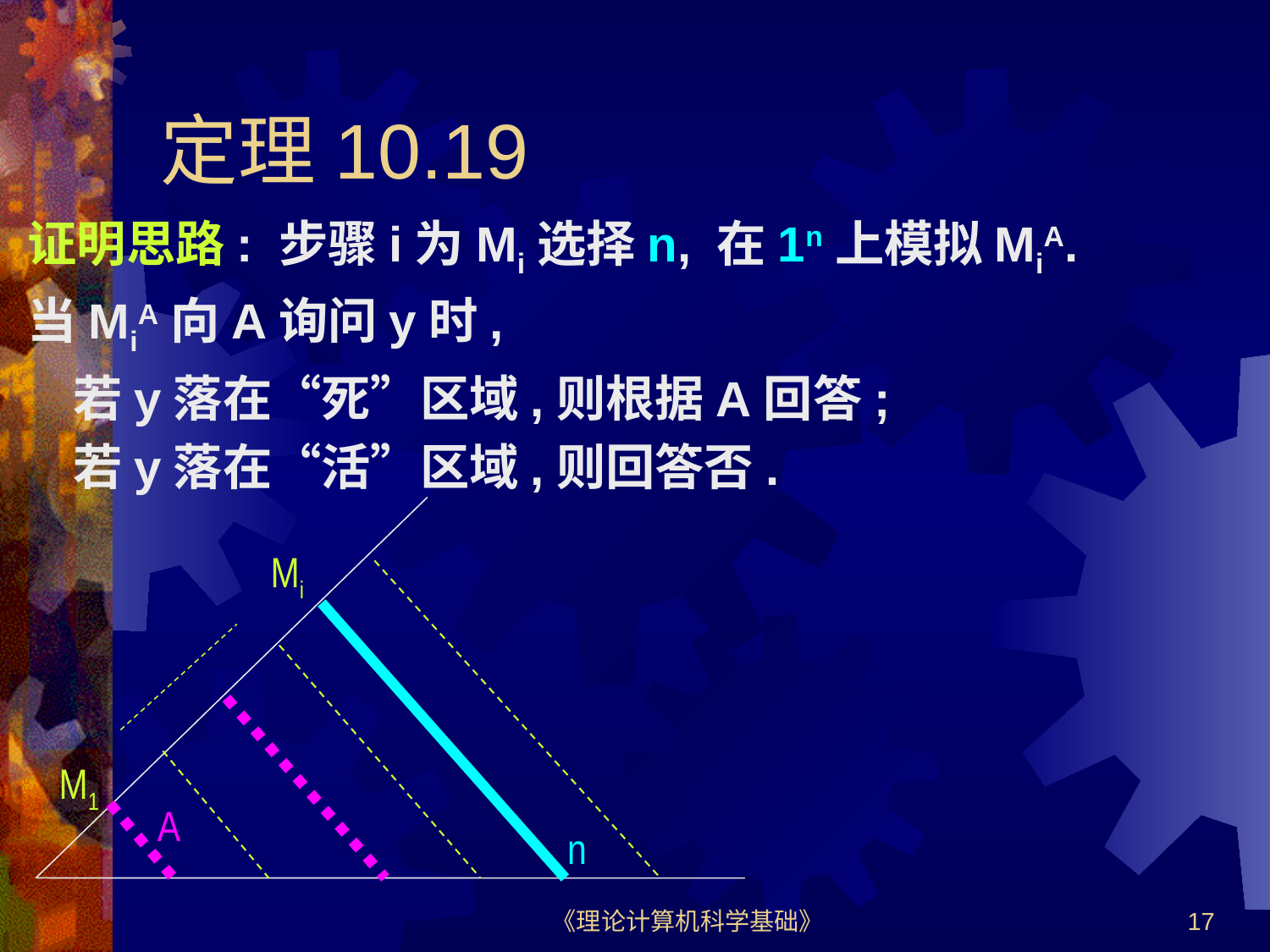

# 定理10.19
证明思路: 步骤i为Mi选择n, 在1n上模拟MiA.
当MiA向A询问y时,
   若y落在“死”区域,则根据A回答;
   若y落在“活”区域,则回答否.

Mi

M1

A

n
《理论计算机科学基础》
17